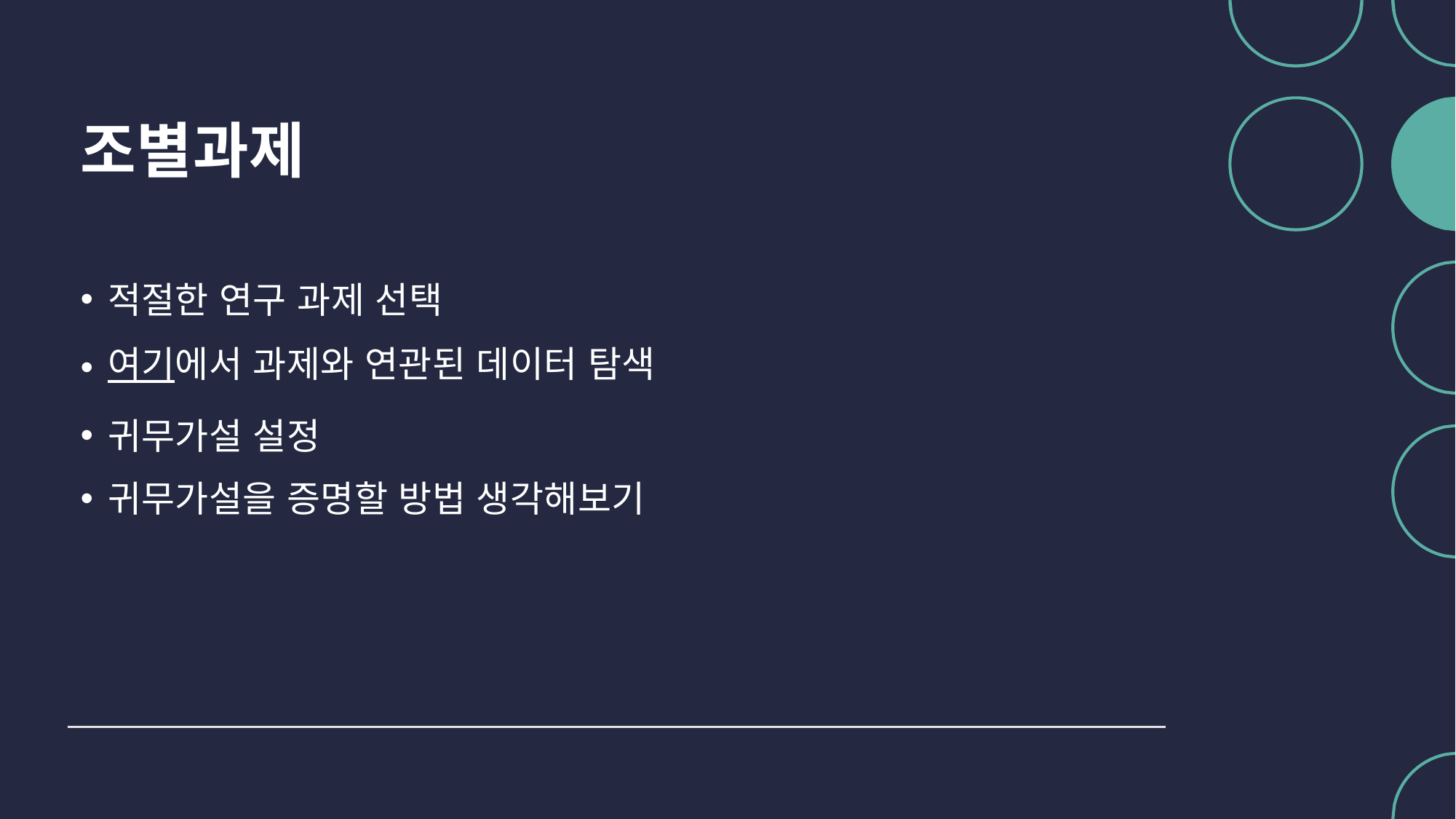

# 조별과제
적절한 연구 과제 선택
여기에서 과제와 연관된 데이터 탐색
귀무가설 설정
귀무가설을 증명할 방법 생각해보기